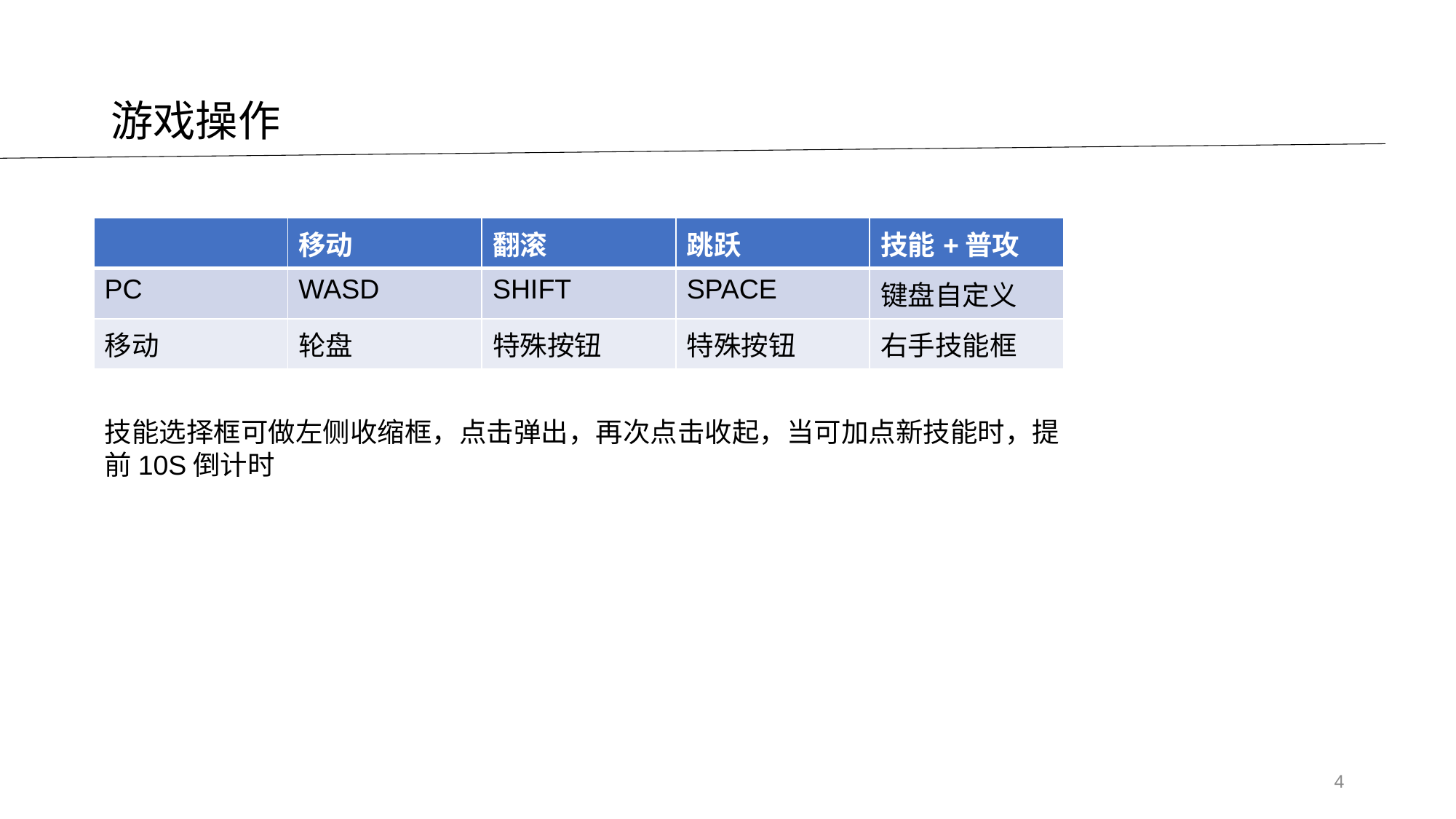

# 游戏操作
|  | 移动 | 翻滚 | 跳跃 | 技能+普攻 |
| --- | --- | --- | --- | --- |
| PC | WASD | SHIFT | SPACE | 键盘自定义 |
| 移动 | 轮盘 | 特殊按钮 | 特殊按钮 | 右手技能框 |
技能选择框可做左侧收缩框，点击弹出，再次点击收起，当可加点新技能时，提前10S倒计时
4